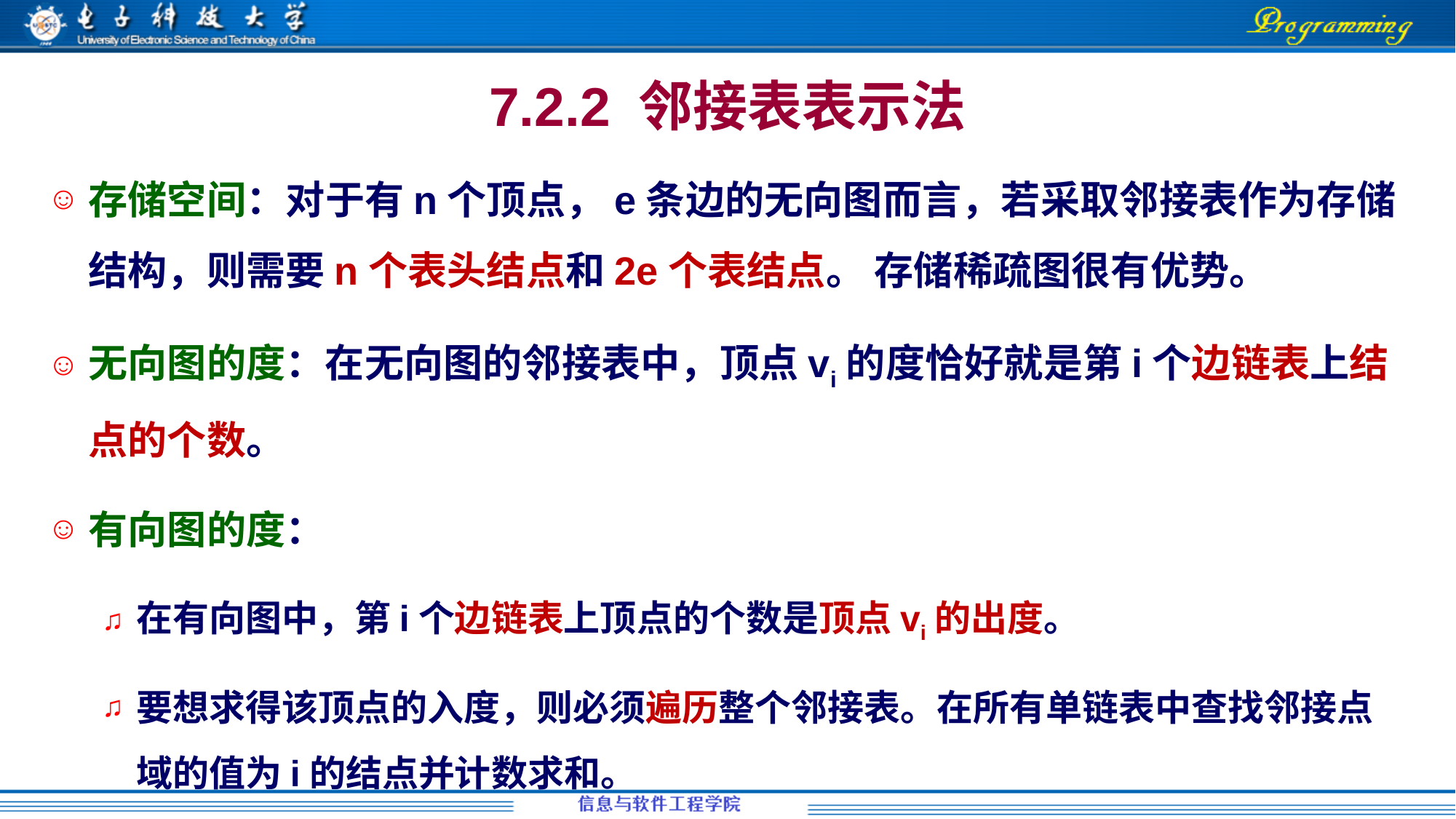

# 7.2.2 邻接表表示法
存储空间：对于有n个顶点，e条边的无向图而言，若采取邻接表作为存储结构，则需要n个表头结点和2e个表结点。 存储稀疏图很有优势。
无向图的度：在无向图的邻接表中，顶点vi的度恰好就是第i个边链表上结点的个数。
有向图的度：
在有向图中，第i个边链表上顶点的个数是顶点vi的出度。
要想求得该顶点的入度，则必须遍历整个邻接表。在所有单链表中查找邻接点域的值为i的结点并计数求和。